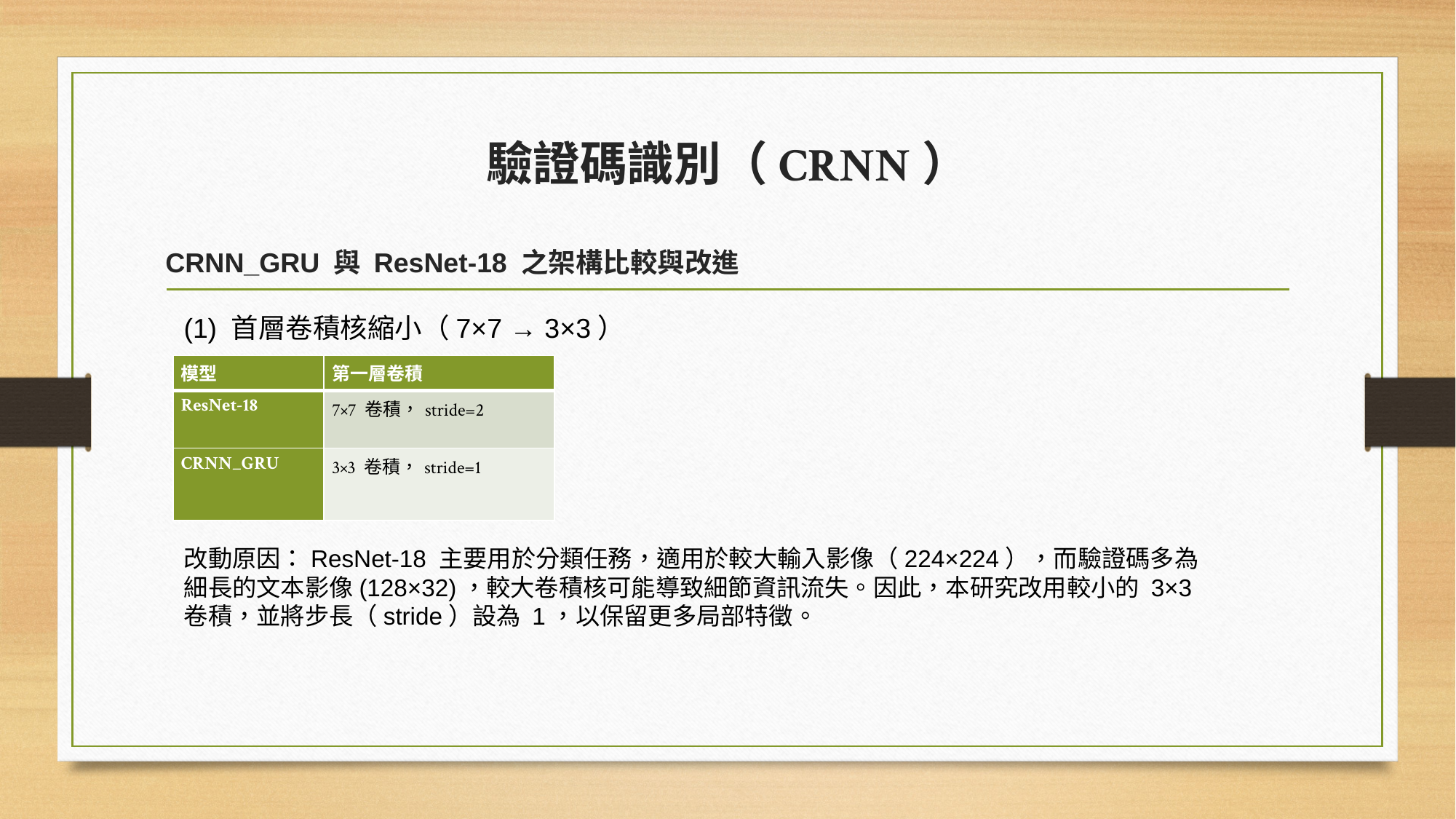

# 驗證碼識別（CRNN）
CRNN_GRU 與 ResNet-18 之架構比較與改進
(1) 首層卷積核縮小（7×7 → 3×3）
| 模型 | 第一層卷積 |
| --- | --- |
| ResNet-18 | 7×7 卷積，stride=2 |
| CRNN\_GRU | 3×3 卷積，stride=1 |
改動原因：ResNet-18 主要用於分類任務，適用於較大輸入影像（224×224），而驗證碼多為細長的文本影像(128×32)，較大卷積核可能導致細節資訊流失。因此，本研究改用較小的 3×3 卷積，並將步長（stride）設為 1，以保留更多局部特徵。